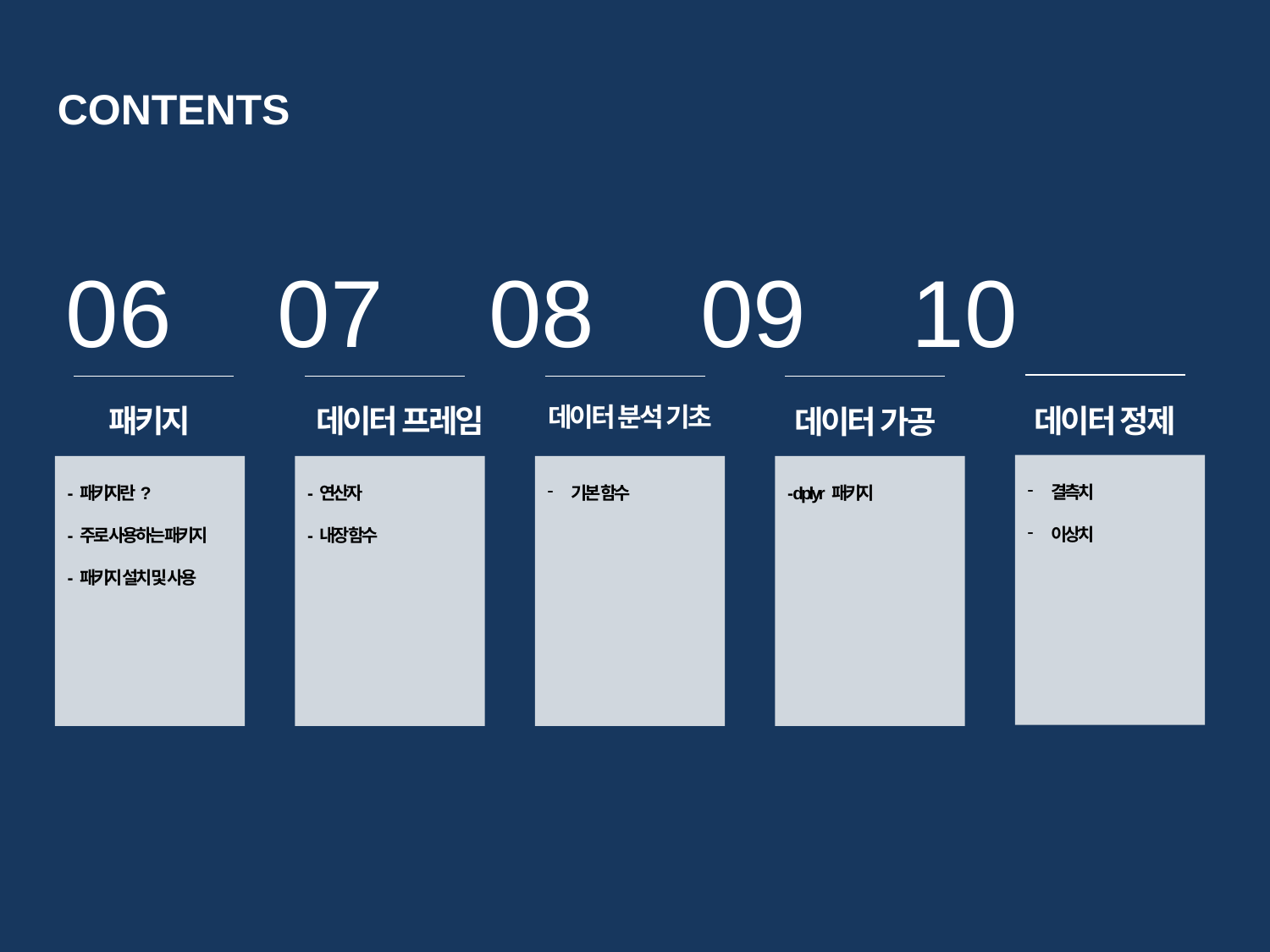

CONTENTS
06    07    08    09    10
패키지
데이터 프레임

데이터 분석 기초
데이터 정제
데이터 가공

결측치

이상치
- 패키지란?

- 주로 사용하는 패키지

- 패키지 설치 및 사용
- 연산자

- 내장 함수
기본 함수
- dplyr 패키지